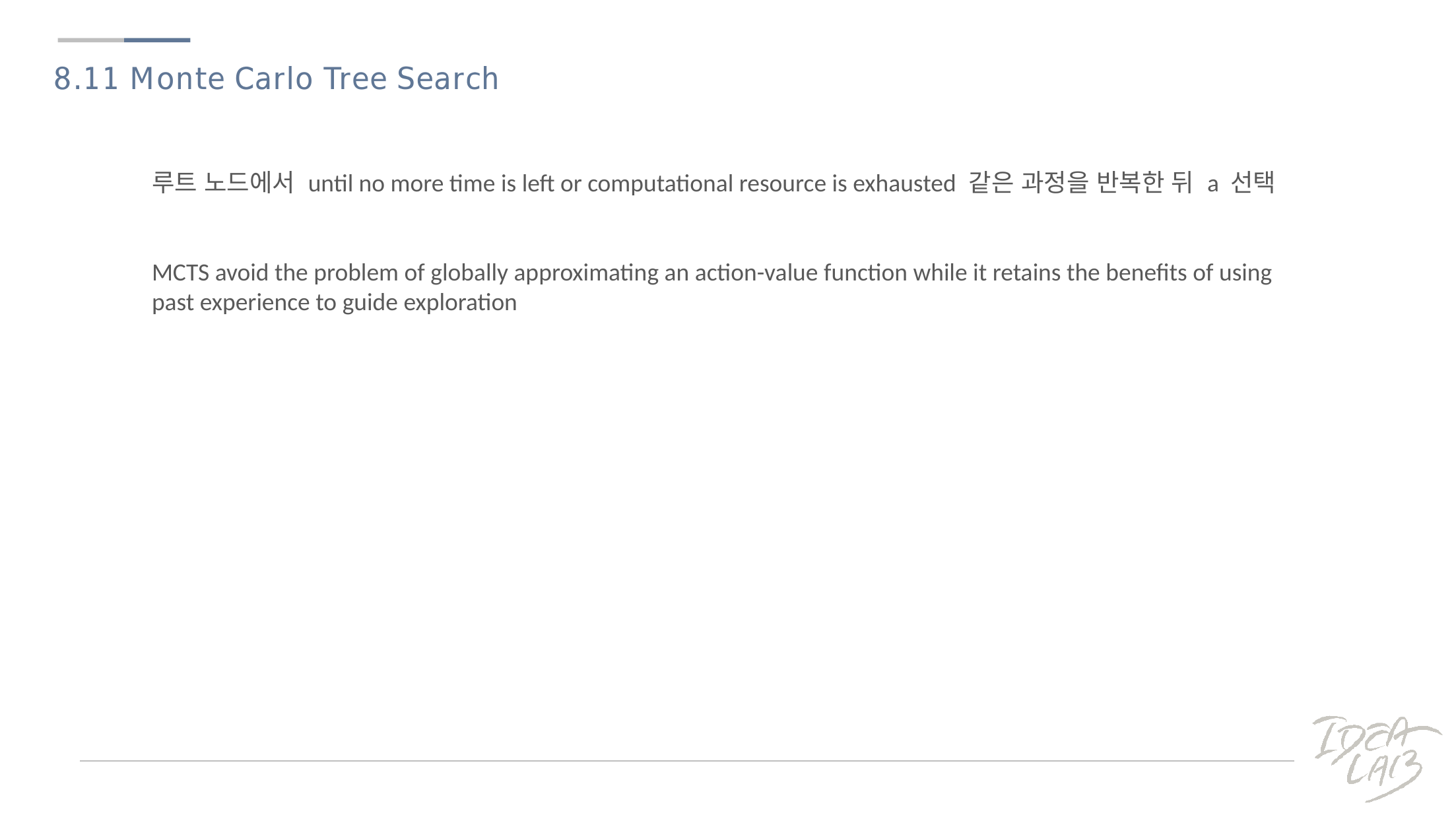

8.11 Monte Carlo Tree Search
루트 노드에서 until no more time is left or computational resource is exhausted 같은 과정을 반복한 뒤 a 선택

MCTS avoid the problem of globally approximating an action-value function while it retains the benefits of using past experience to guide exploration